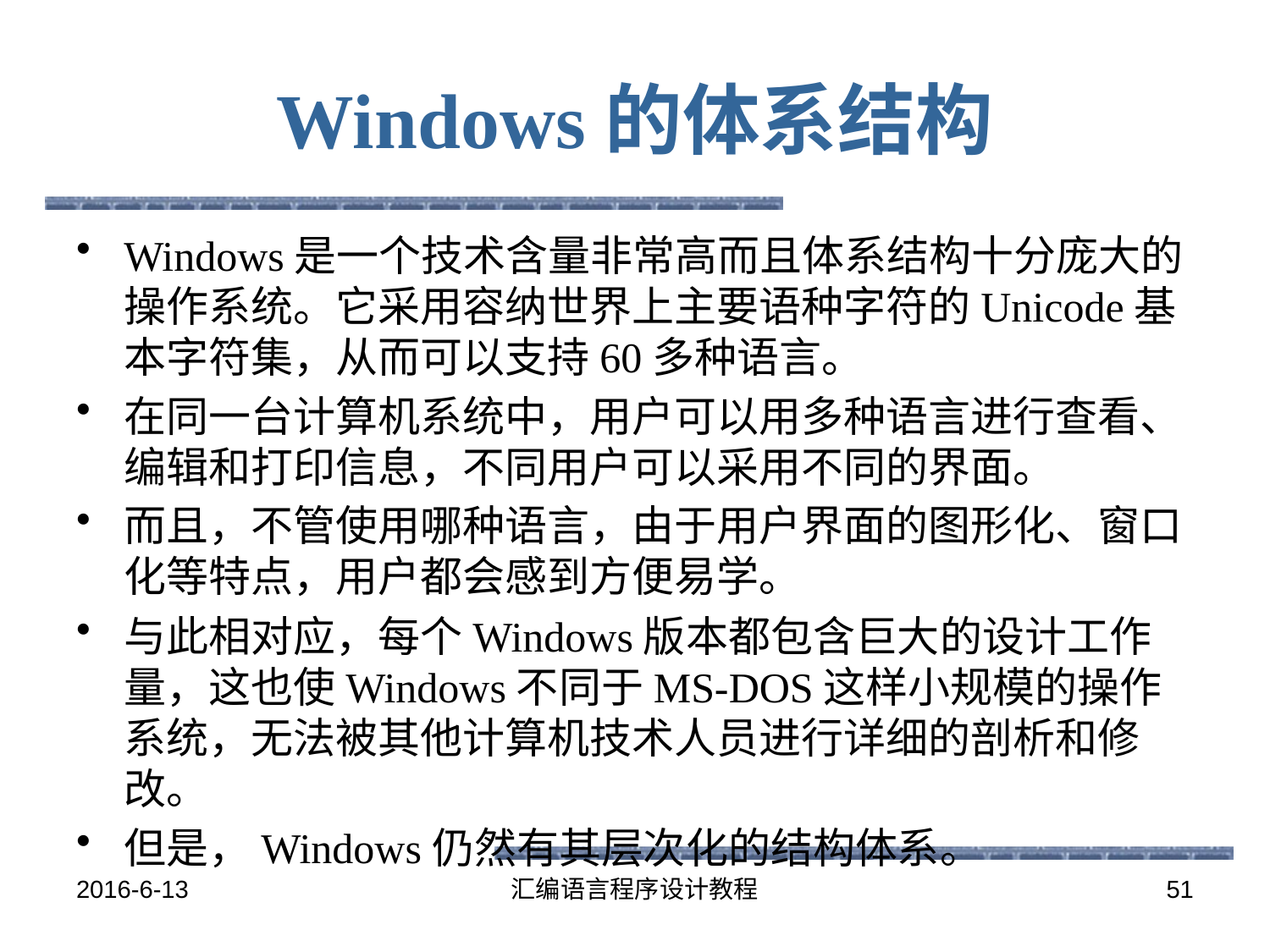

# Windows的体系结构
Windows是一个技术含量非常高而且体系结构十分庞大的操作系统。它采用容纳世界上主要语种字符的Unicode基本字符集，从而可以支持60多种语言。
在同一台计算机系统中，用户可以用多种语言进行查看、编辑和打印信息，不同用户可以采用不同的界面。
而且，不管使用哪种语言，由于用户界面的图形化、窗口化等特点，用户都会感到方便易学。
与此相对应，每个Windows版本都包含巨大的设计工作量，这也使Windows不同于MS-DOS这样小规模的操作系统，无法被其他计算机技术人员进行详细的剖析和修改。
但是，Windows仍然有其层次化的结构体系。
2016-6-13
汇编语言程序设计教程
51